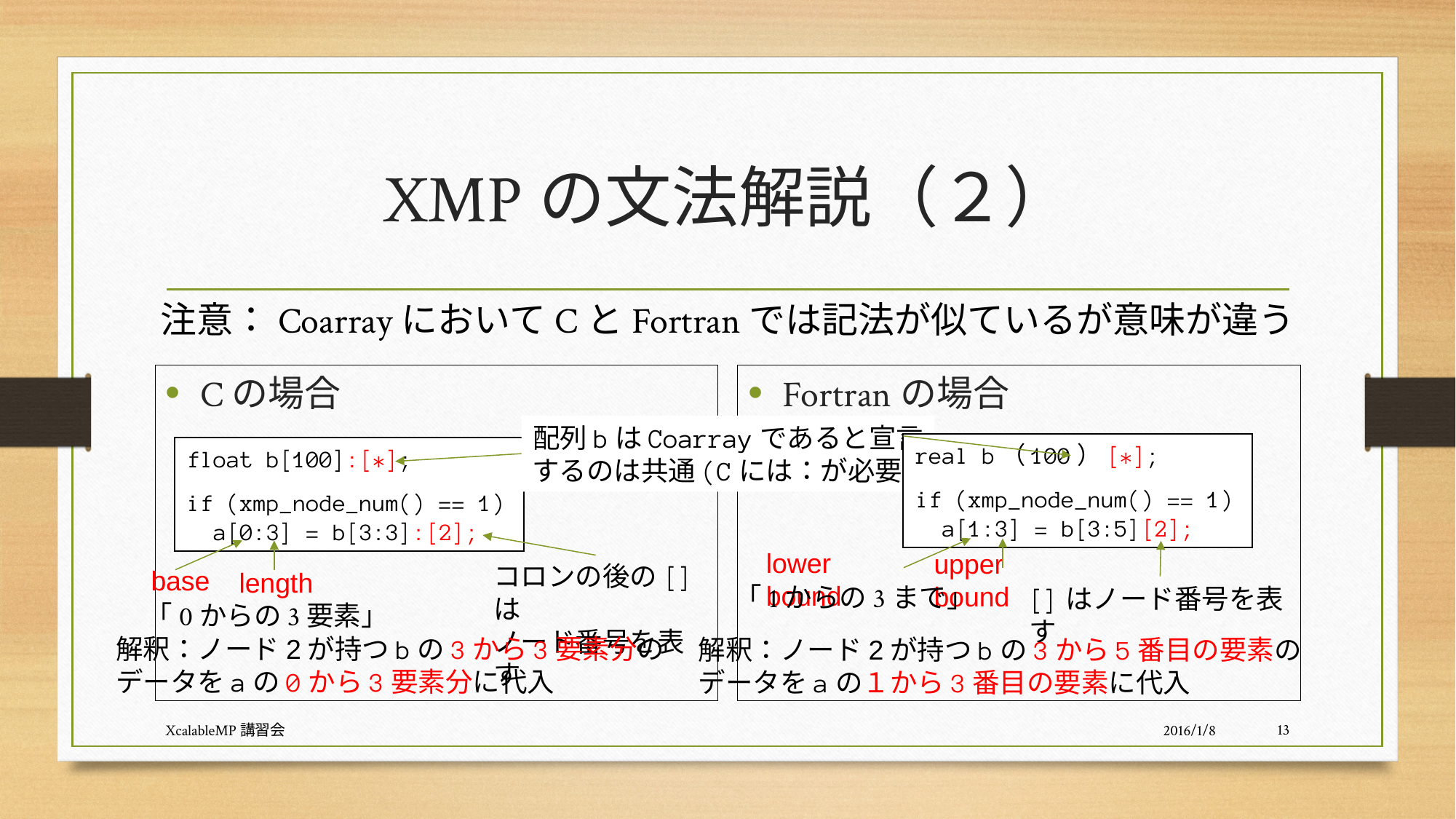

# XMPの文法解説（２）
注意：CoarrayにおいてCとFortranでは記法が似ているが意味が違う
Cの場合

Fortranの場合
配列bはCoarrayであると宣言
するのは共通(Cには：が必要)
real b（100）[*];
if (xmp_node_num() == 1)
  a[1:3] = b[3:5][2];
float b[100]:[*];
if (xmp_node_num() == 1)
  a[0:3] = b[3:3]:[2];
lower bound
upper bound
コロンの後の[]は
ノード番号を表す
base
length
「1からの3まで」
[]はノード番号を表す
「0からの3要素」
解釈：ノード2が持つbの3から3要素分の
データをaの0から3要素分に代入
解釈：ノード2が持つbの3から5番目の要素の
データをaの１から3番目の要素に代入
XcalableMP講習会
2016/1/8
13